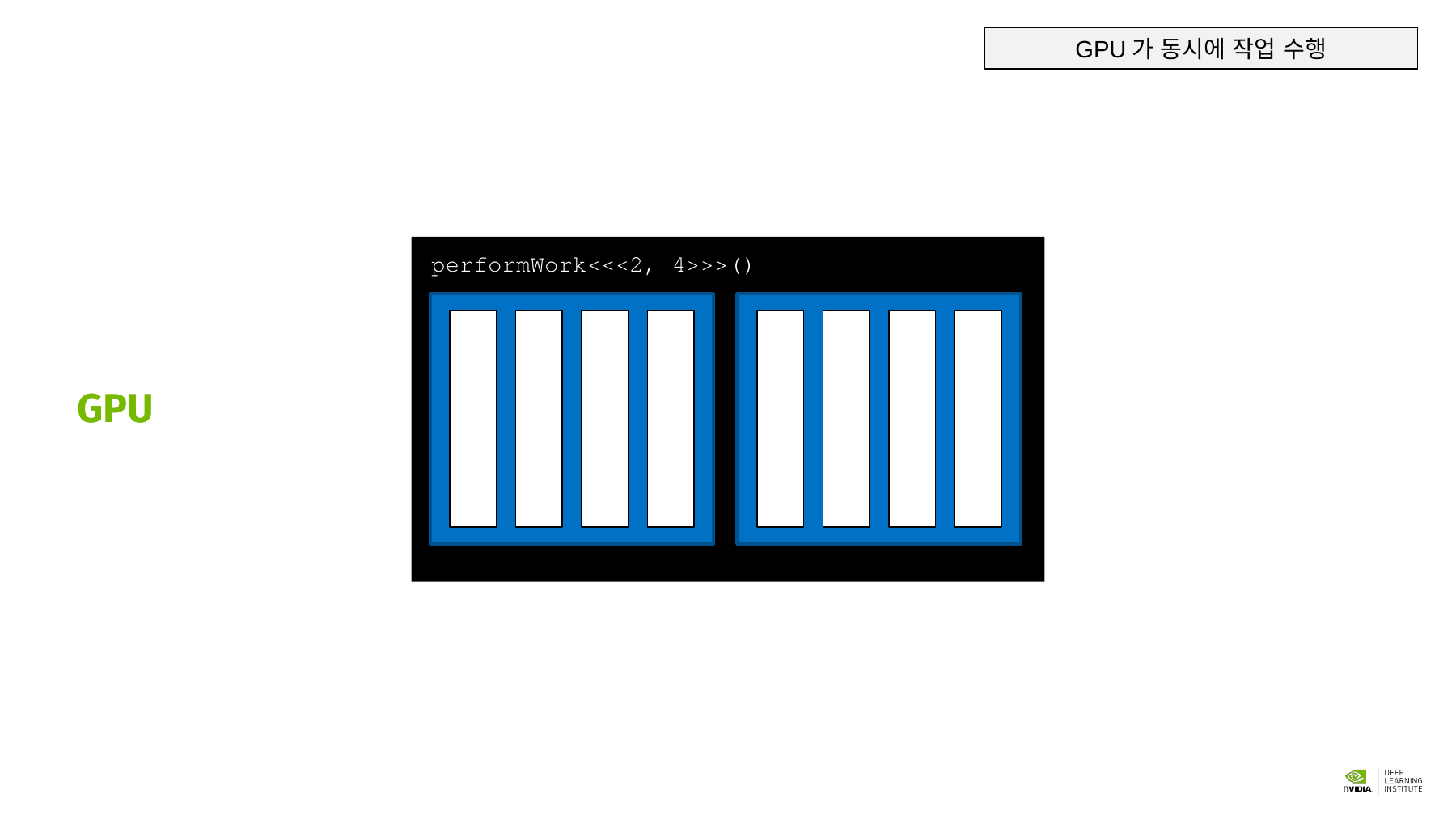

GPU가 동시에 작업 수행

performWork<<<2, 4>>>()

GPU